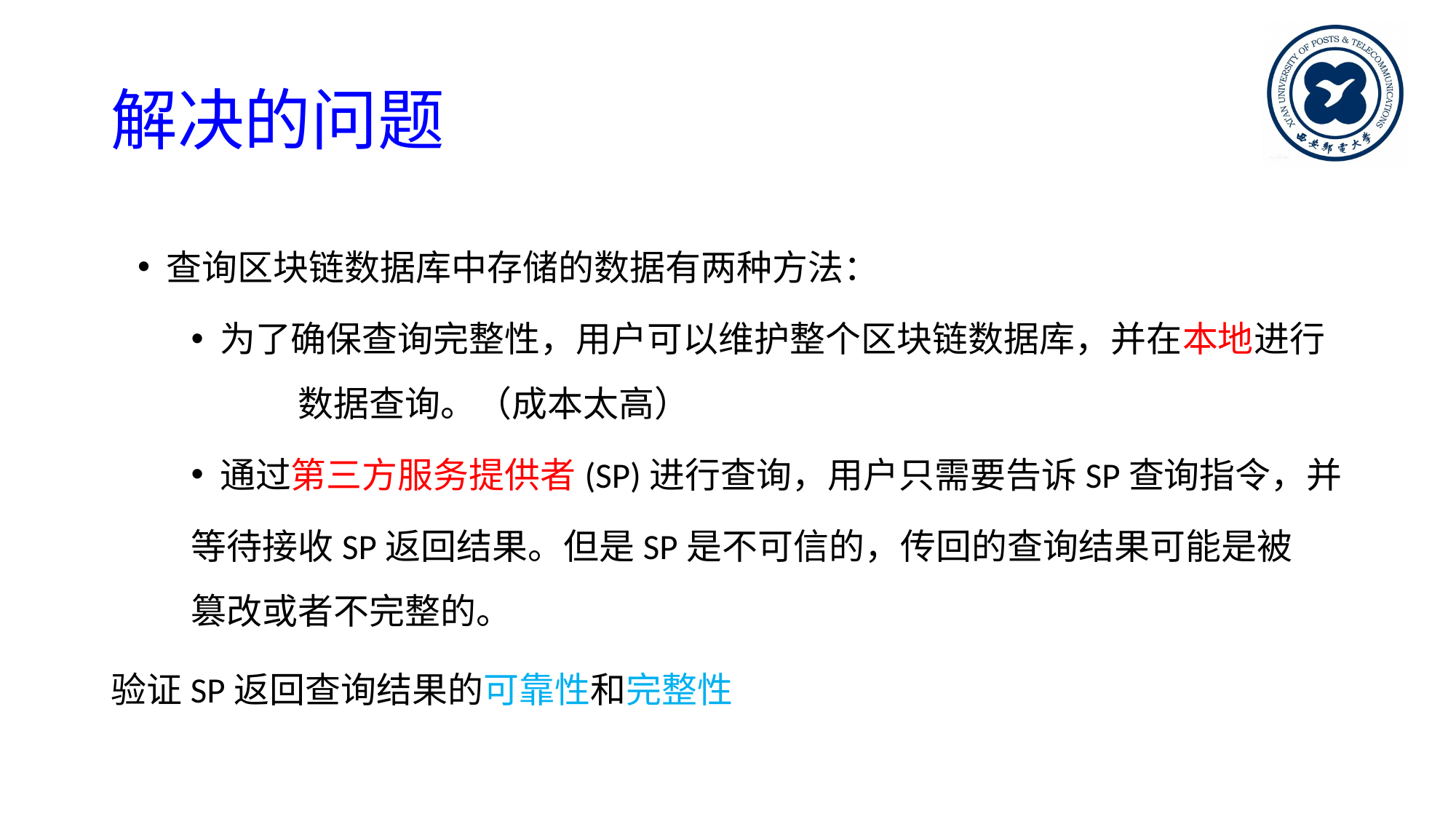

# 解决的问题
 查询区块链数据库中存储的数据有两种方法：
 为了确保查询完整性，用户可以维护整个区块链数据库，并在本地进行	数据查询。（成本太高）
 通过第三方服务提供者(SP)进行查询，用户只需要告诉SP查询指令，并
	等待接收SP返回结果。但是SP是不可信的，传回的查询结果可能是被		篡改或者不完整的。
验证SP返回查询结果的可靠性和完整性